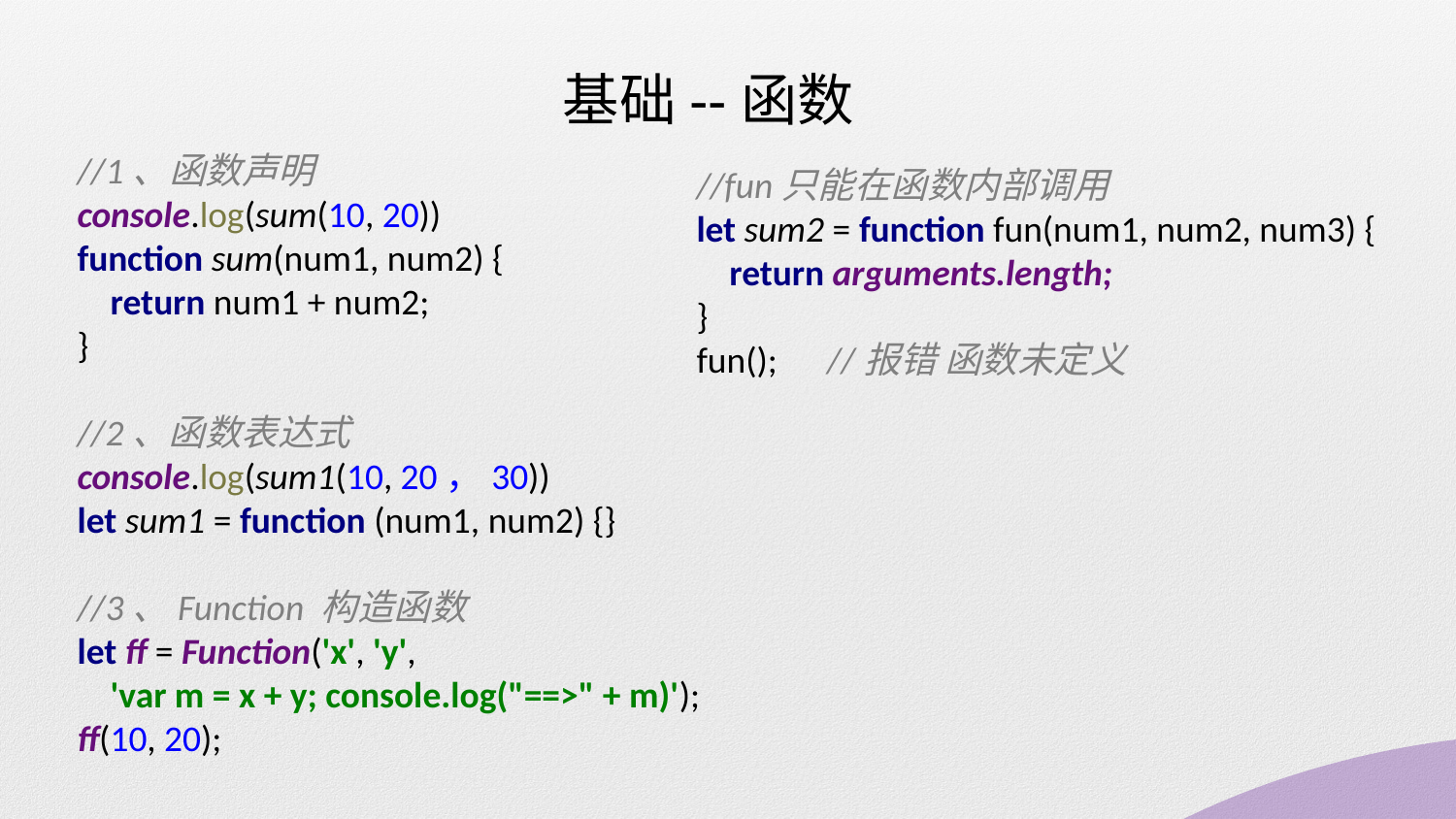

基础--函数
//1、函数声明
console.log(sum(10, 20))
function sum(num1, num2) {
    return num1 + num2;
}
//2、函数表达式
console.log(sum1(10, 20，30))
let sum1 = function (num1, num2) {}
//3、Function 构造函数
let ff = Function('x', 'y',
    'var m = x + y; console.log("==>" + m)');
ff(10, 20);
//fun只能在函数内部调用
let sum2 = function fun(num1, num2, num3) {
    return arguments.length;
}
fun();      //报错 函数未定义